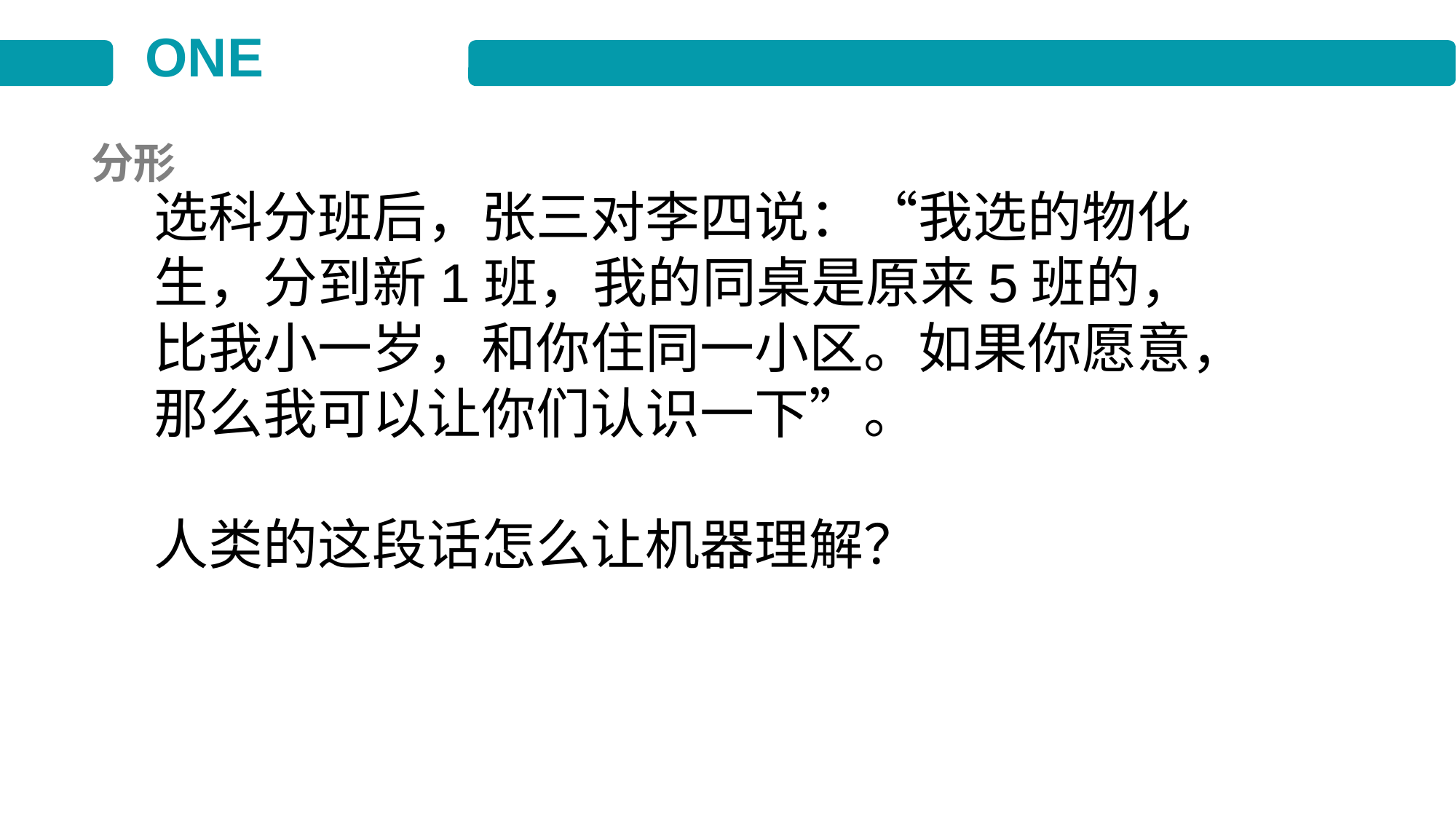

ONE

分形
选科分班后，张三对李四说：“我选的物化生，分到新1班，我的同桌是原来5班的，比我小一岁，和你住同一小区。如果你愿意，那么我可以让你们认识一下”。

人类的这段话怎么让机器理解？